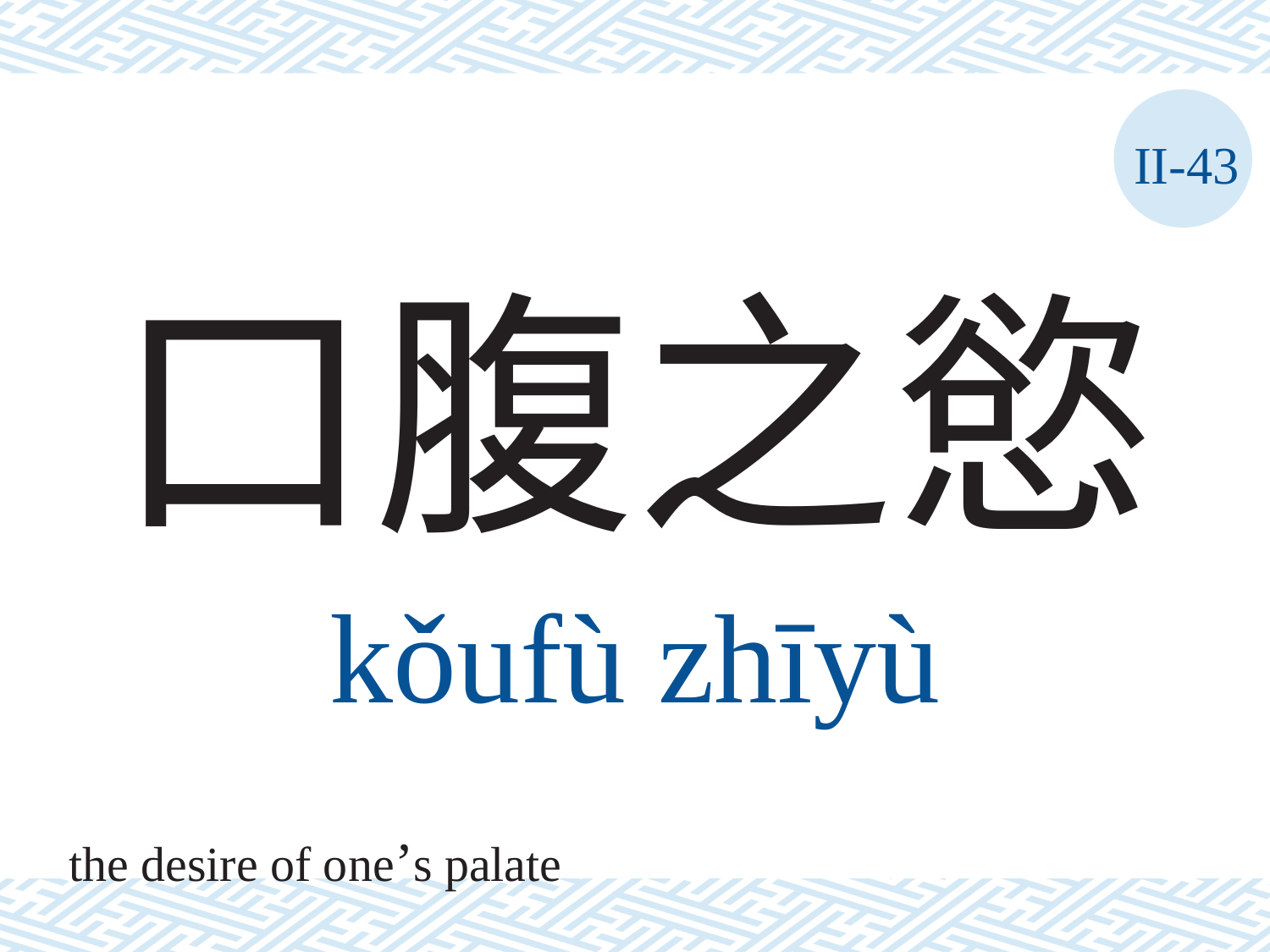

II-43
# 口腹之慾
kǒufù	zhīyù
the desire of one’s palate